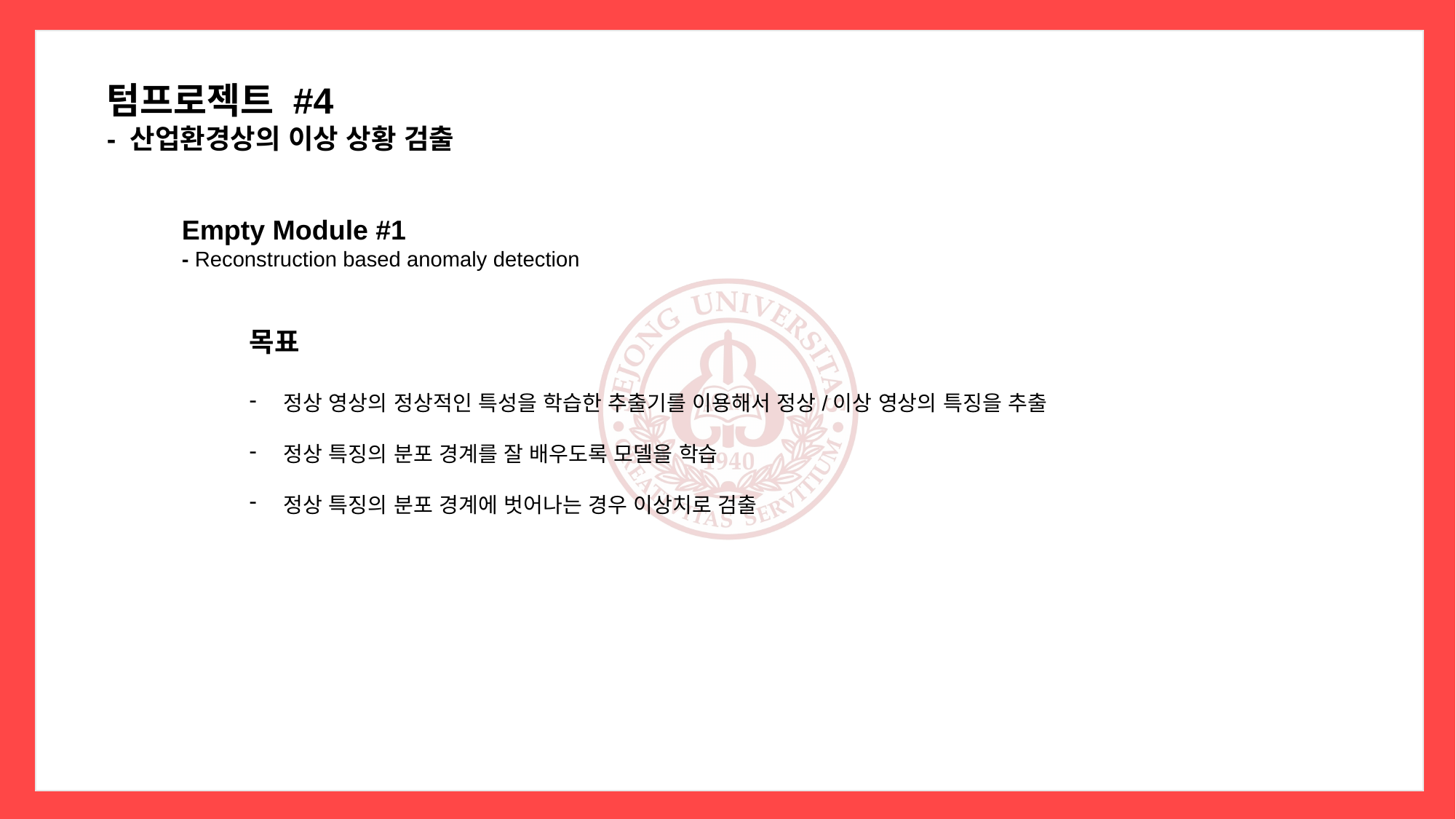

텀프로젝트 #4
- 산업환경상의 이상 상황 검출
Empty Module #1
- Reconstruction based anomaly detection

목표

정상 영상의 정상적인 특성을 학습한 추출기를 이용해서 정상/이상 영상의 특징을 추출

정상 특징의 분포 경계를 잘 배우도록 모델을 학습

정상 특징의 분포 경계에 벗어나는 경우 이상치로 검출